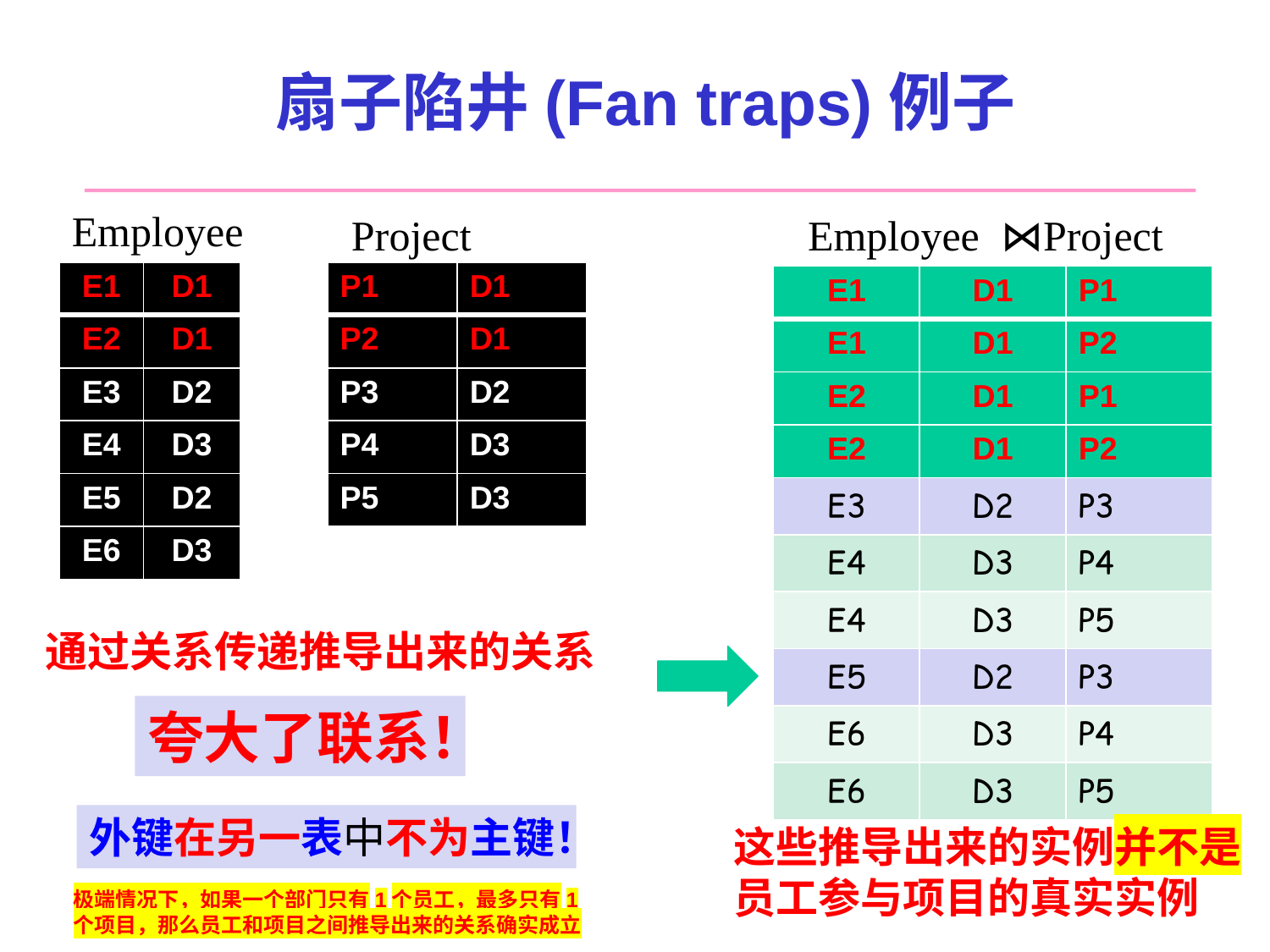

# 扇子陷井(Fan traps)例子
Employee
Project
Employee  ⋈Project
| E1 | D1 |
| --- | --- |
| E2 | D1 |
| E3 | D2 |
| E4 | D3 |
| E5 | D2 |
| E6 | D3 |
| P1 | D1 |
| --- | --- |
| P2 | D1 |
| P3 | D2 |
| P4 | D3 |
| P5 | D3 |
| E1 | D1 | P1 |
| --- | --- | --- |
| E1 | D1 | P2 |
| E2 | D1 | P1 |
| E2 | D1 | P2 |
| E3 | D2 | P3 |
| E4 | D3 | P4 |
| E4 | D3 | P5 |
| E5 | D2 | P3 |
| E6 | D3 | P4 |
| E6 | D3 | P5 |
通过关系传递推导出来的关系

夸大了联系！
外键在另一表中不为主键！
这些推导出来的实例并不是员工参与项目的真实实例
极端情况下，如果一个部门只有1个员工，最多只有1个项目，那么员工和项目之间推导出来的关系确实成立